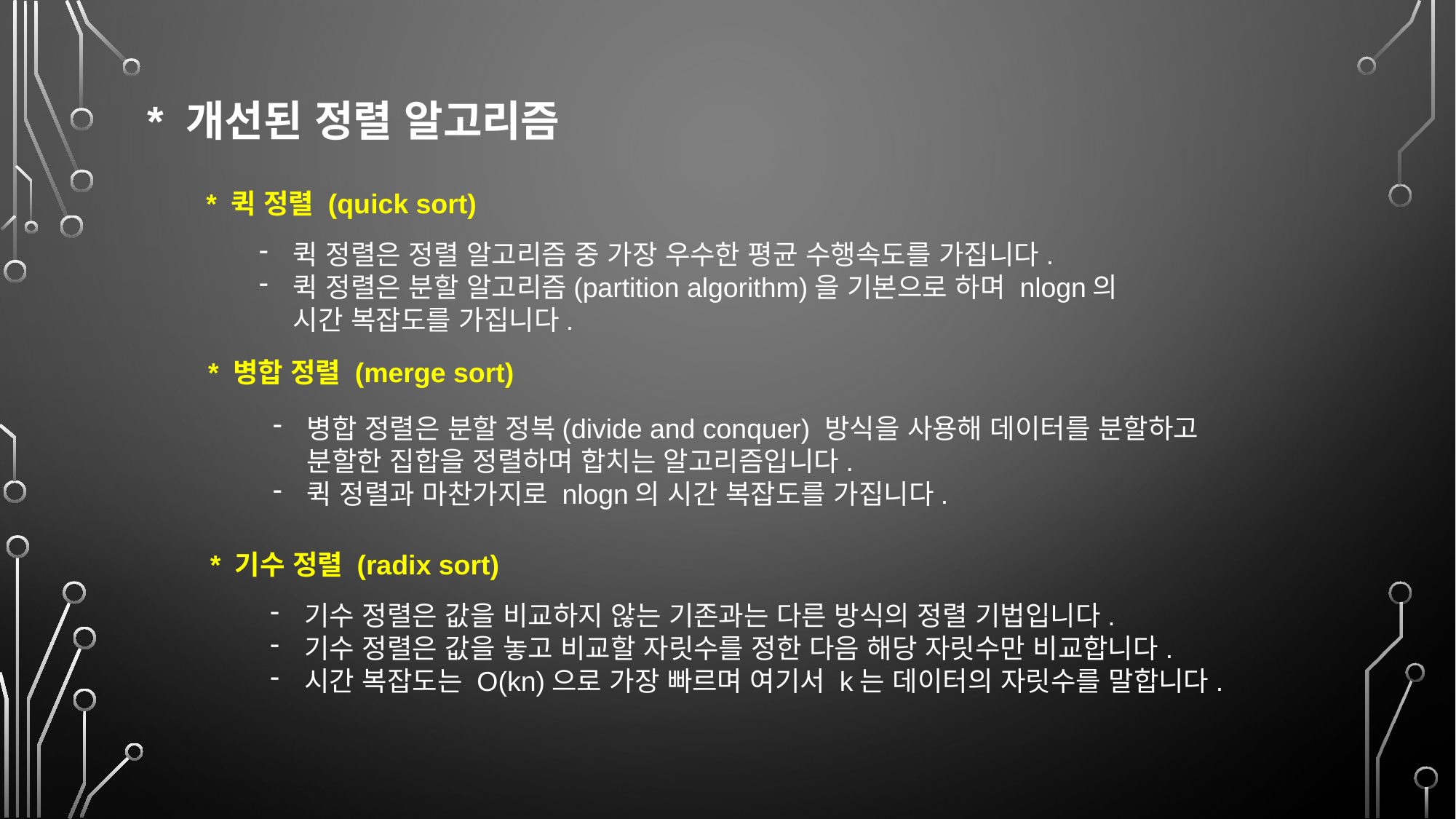

* 개선된 정렬 알고리즘
* 퀵 정렬 (quick sort)
퀵 정렬은 정렬 알고리즘 중 가장 우수한 평균 수행속도를 가집니다.
퀵 정렬은 분할 알고리즘(partition algorithm)을 기본으로 하며 nlogn의
시간 복잡도를 가집니다.
* 병합 정렬 (merge sort)
병합 정렬은 분할 정복(divide and conquer) 방식을 사용해 데이터를 분할하고
분할한 집합을 정렬하며 합치는 알고리즘입니다.
퀵 정렬과 마찬가지로 nlogn의 시간 복잡도를 가집니다.
* 기수 정렬 (radix sort)
기수 정렬은 값을 비교하지 않는 기존과는 다른 방식의 정렬 기법입니다.
기수 정렬은 값을 놓고 비교할 자릿수를 정한 다음 해당 자릿수만 비교합니다.
시간 복잡도는 O(kn)으로 가장 빠르며 여기서 k는 데이터의 자릿수를 말합니다.